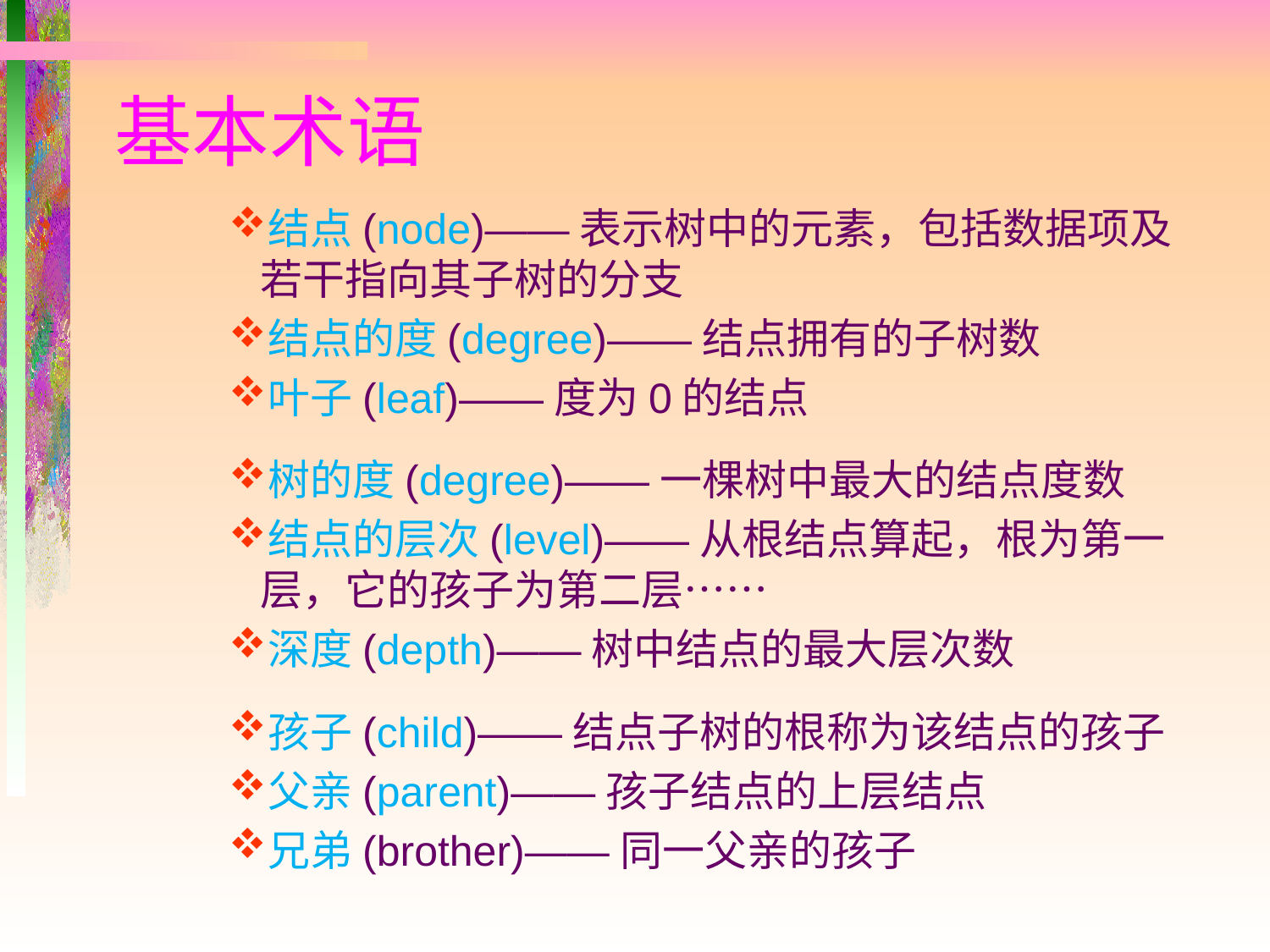

# 基本术语
结点(node)——表示树中的元素，包括数据项及若干指向其子树的分支
结点的度(degree)——结点拥有的子树数
叶子(leaf)——度为0的结点
树的度(degree)——一棵树中最大的结点度数
结点的层次(level)——从根结点算起，根为第一层，它的孩子为第二层……
深度(depth)——树中结点的最大层次数
孩子(child)——结点子树的根称为该结点的孩子
父亲(parent)——孩子结点的上层结点
兄弟(brother)——同一父亲的孩子